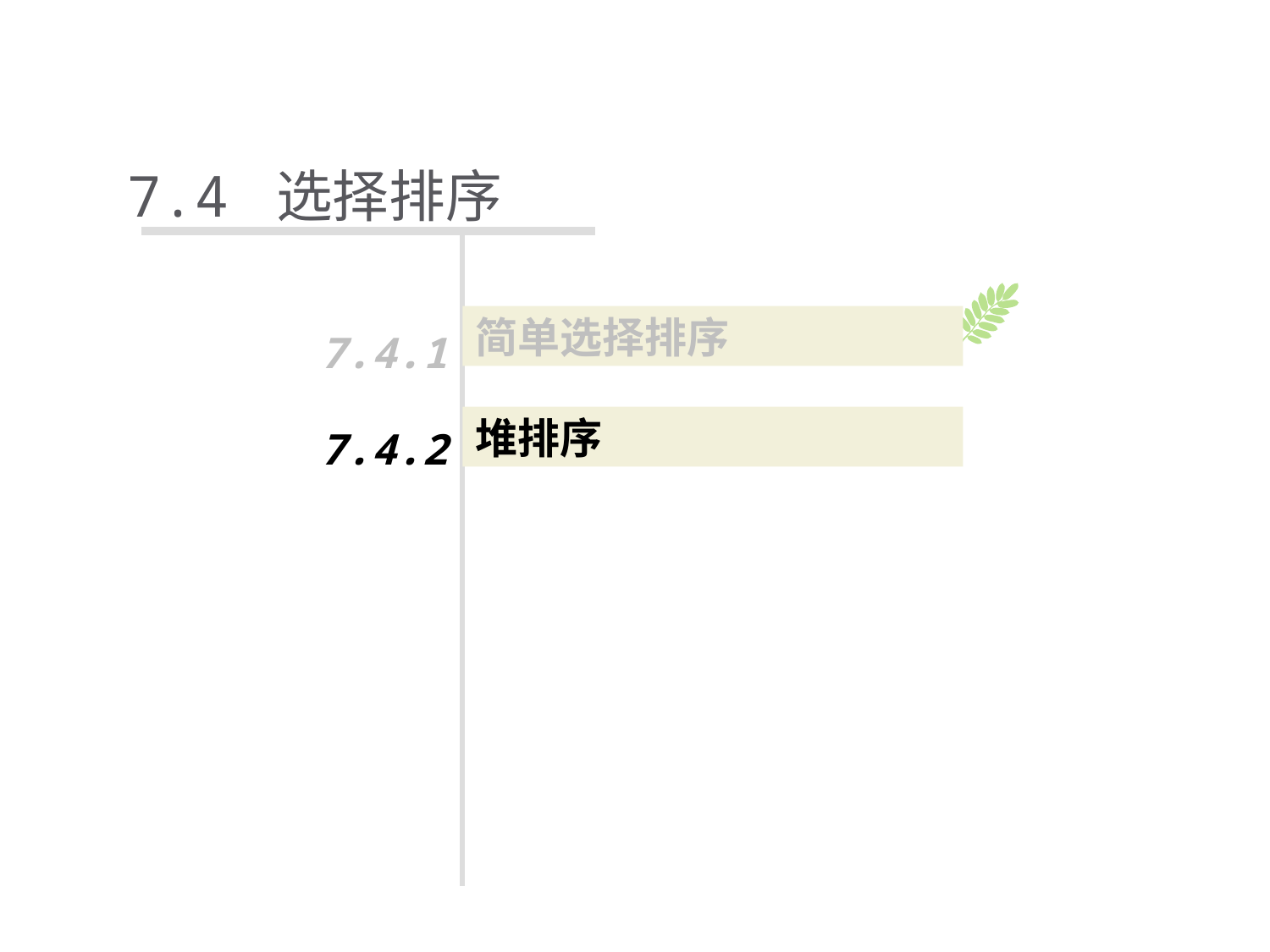

#
7.4 选择排序

简单选择排序
7.4.1
7.4.2
堆排序